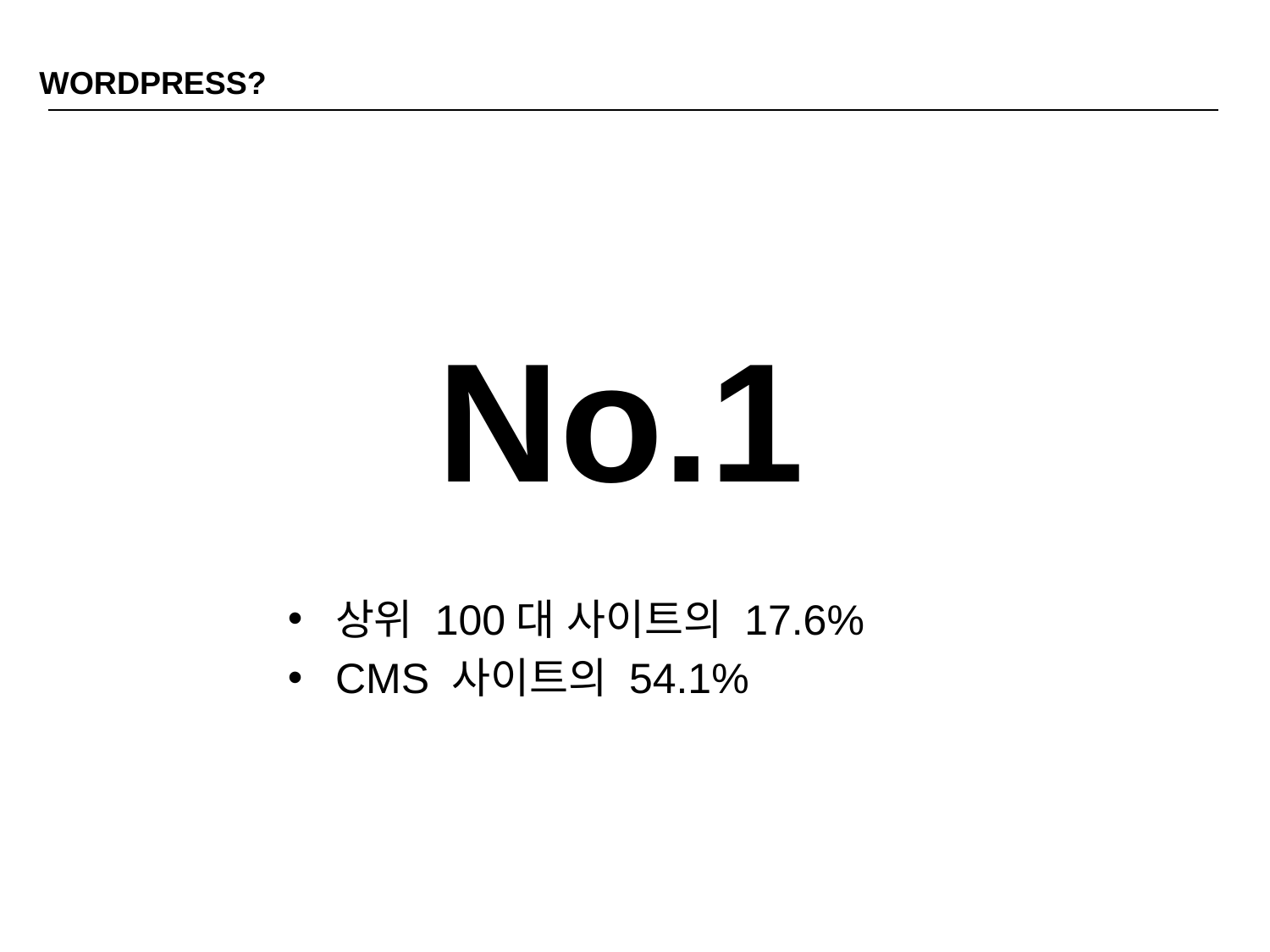

WORDPRESS?
No.1
상위 100대 사이트의 17.6%
CMS 사이트의 54.1%